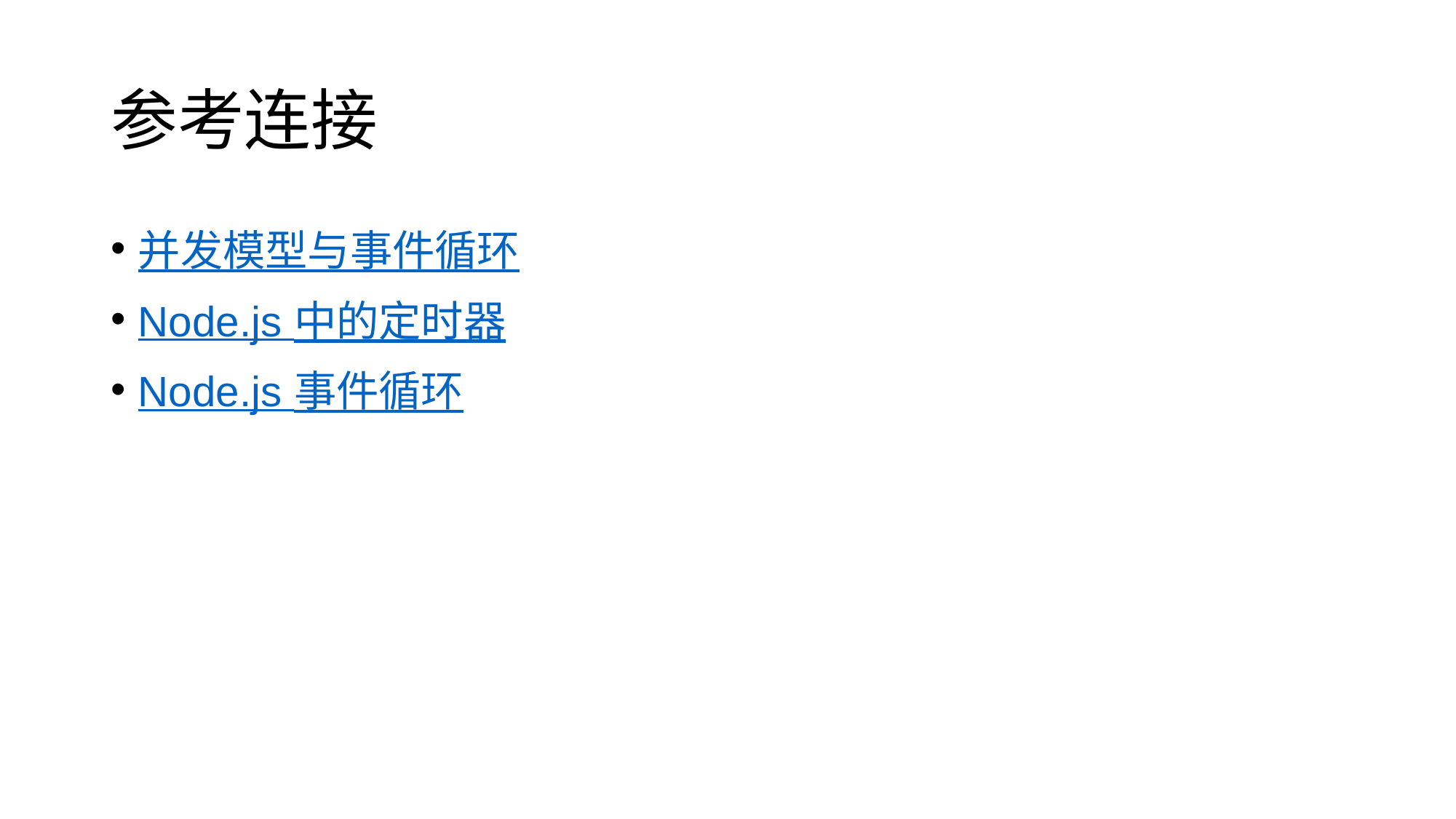

# 参考连接
并发模型与事件循环
Node.js 中的定时器
Node.js 事件循环